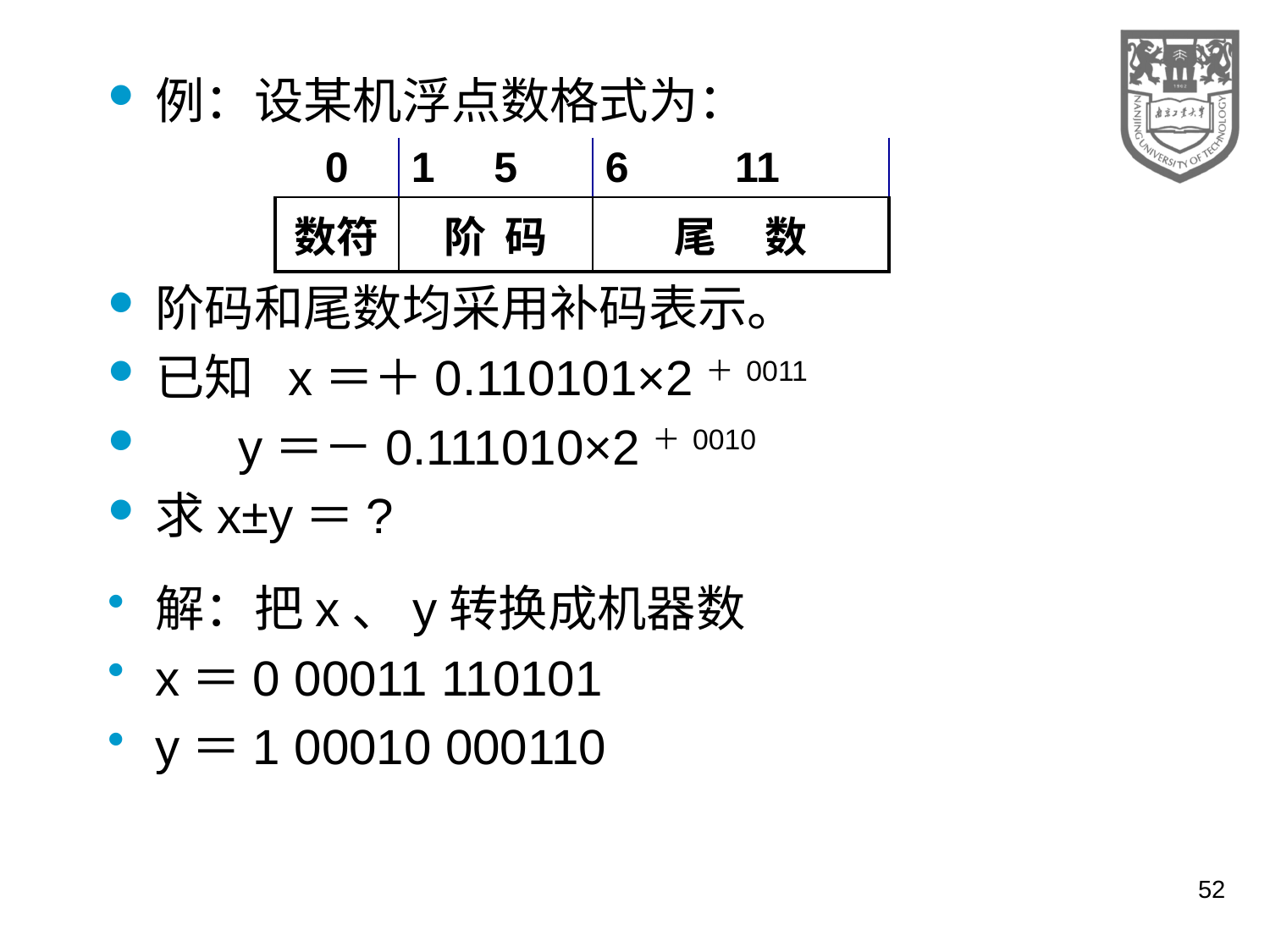

例：设某机浮点数格式为：

阶码和尾数均采用补码表示。
已知  x＝＋0.110101×2＋0011
      y＝－0.111010×2＋0010
求x±y＝?
| 0 | 1 5 | 6 11 |
| --- | --- | --- |
| 数符 | 阶 码 | 尾 数 |
解：把x、y转换成机器数
x＝0 00011 110101
y＝1 00010 000110
52